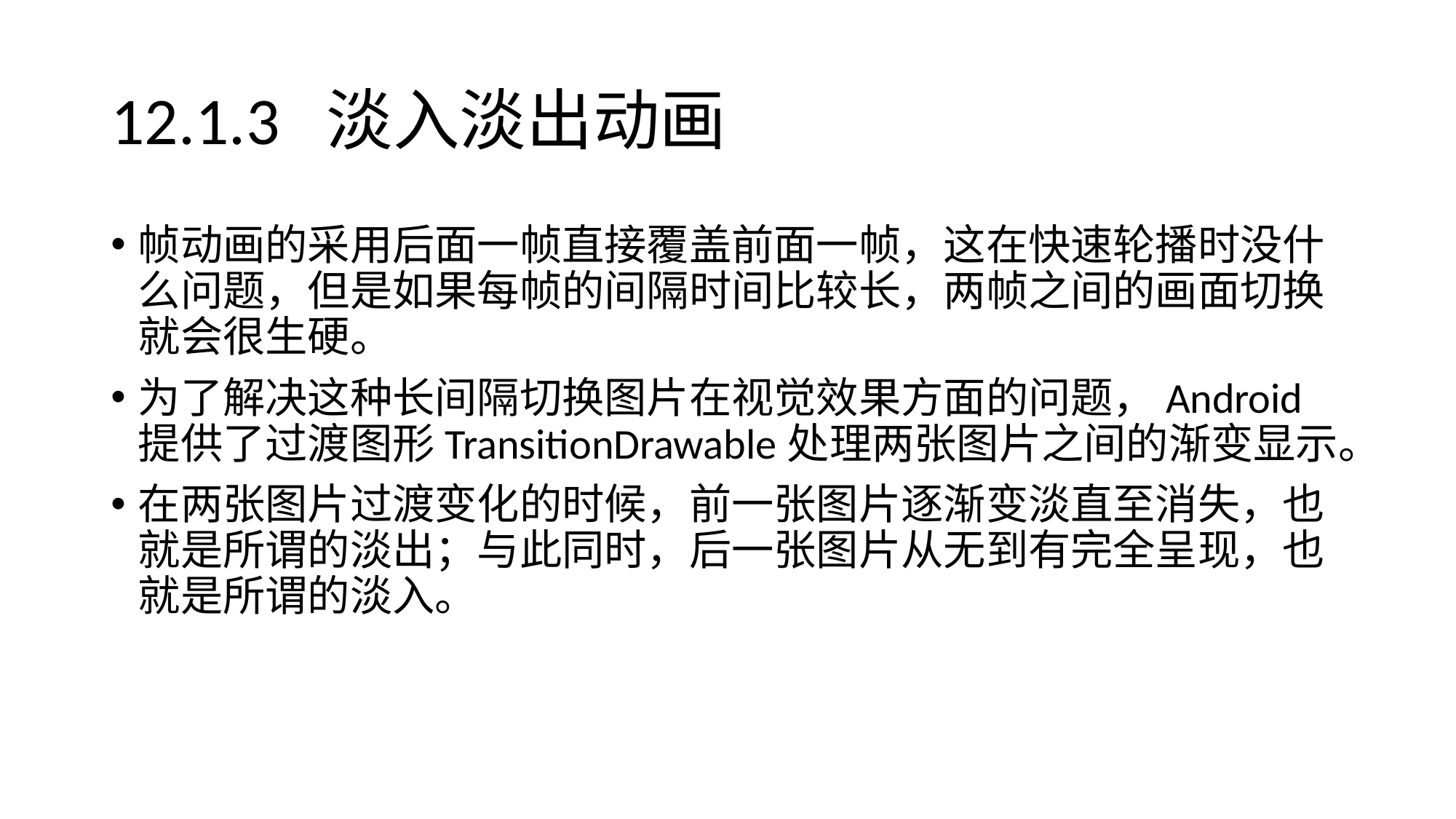

# 12.1.3  淡入淡出动画
帧动画的采用后面一帧直接覆盖前面一帧，这在快速轮播时没什么问题，但是如果每帧的间隔时间比较长，两帧之间的画面切换就会很生硬。
为了解决这种长间隔切换图片在视觉效果方面的问题，Android提供了过渡图形TransitionDrawable处理两张图片之间的渐变显示。
在两张图片过渡变化的时候，前一张图片逐渐变淡直至消失，也就是所谓的淡出；与此同时，后一张图片从无到有完全呈现，也就是所谓的淡入。